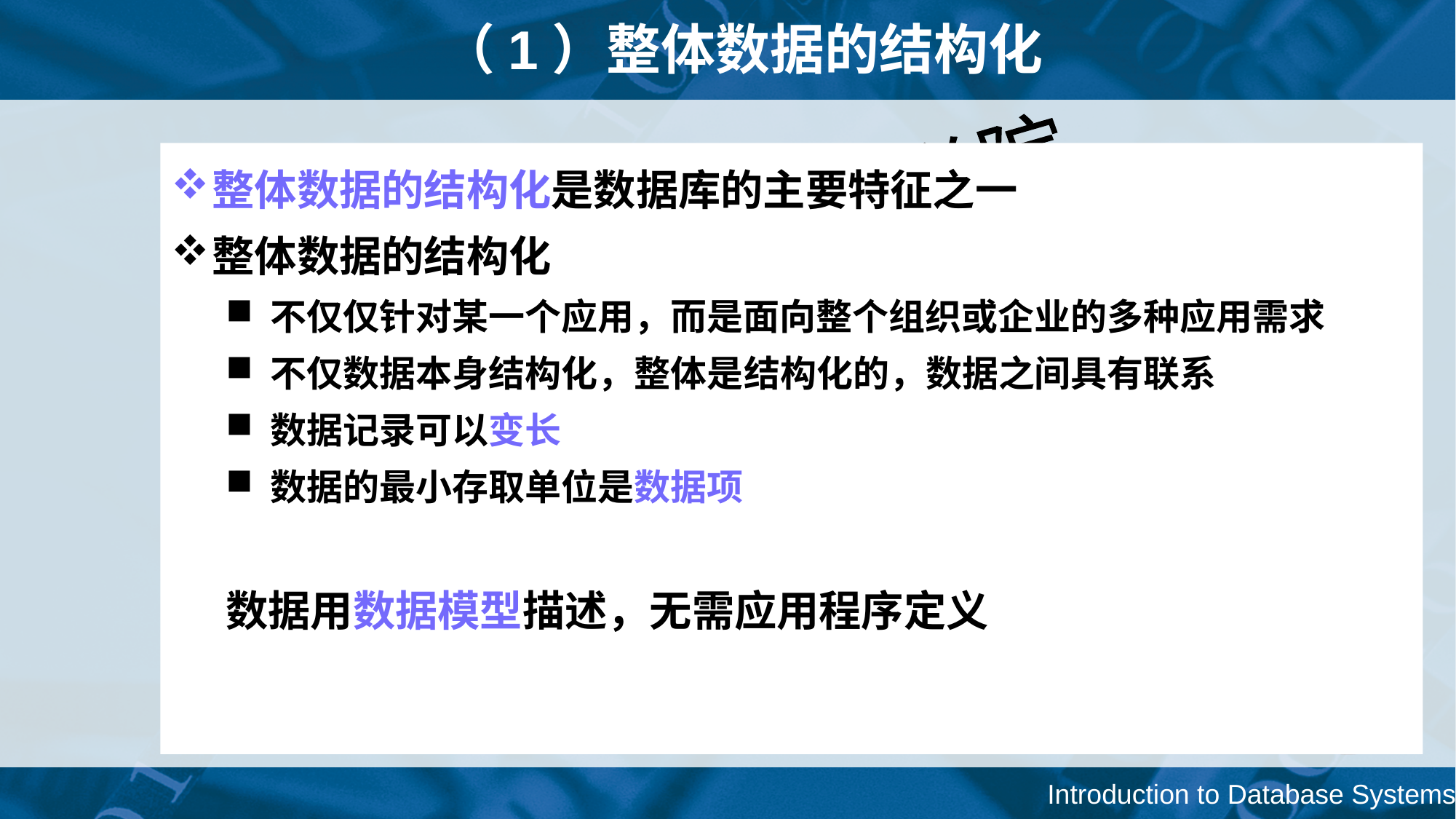

# （1）整体数据的结构化
整体数据的结构化是数据库的主要特征之一
整体数据的结构化
 不仅仅针对某一个应用，而是面向整个组织或企业的多种应用需求
 不仅数据本身结构化，整体是结构化的，数据之间具有联系
 数据记录可以变长
 数据的最小存取单位是数据项
数据用数据模型描述，无需应用程序定义